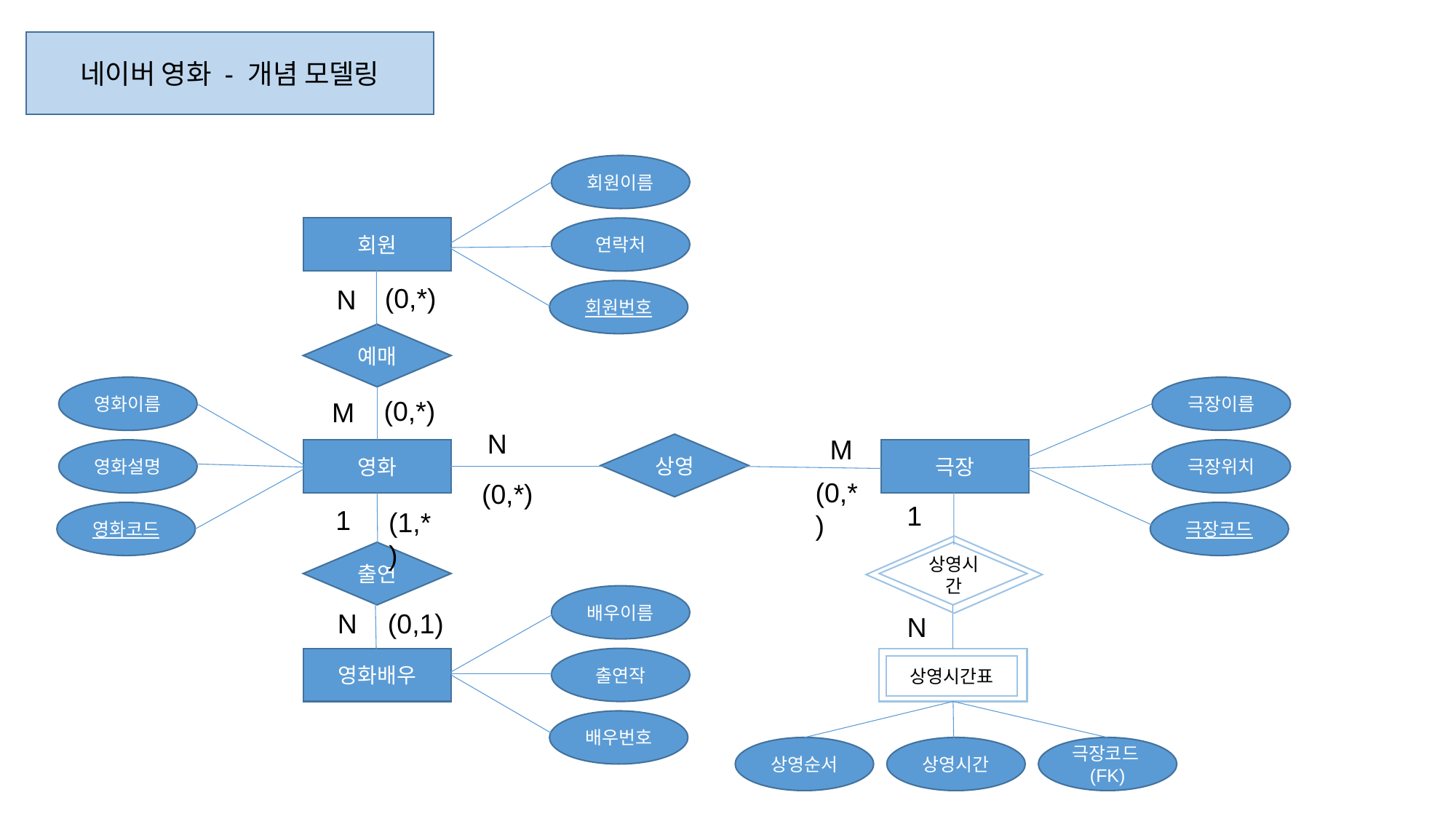

네이버 영화 - 개념 모델링
회원이름
회원
연락처
(0,*)
N
회원번호
예매
영화이름
극장이름
(0,*)
M
N
M
상영
영화설명
영화
극장
극장위치
(0,*)
(0,*)
1
1
(1,*)
영화코드
극장코드
상영시간
출연

배우이름
N
(0,1)
N
영화배우
출연작

상영시간표
배우번호
상영순서
상영시간
극장코드(FK)